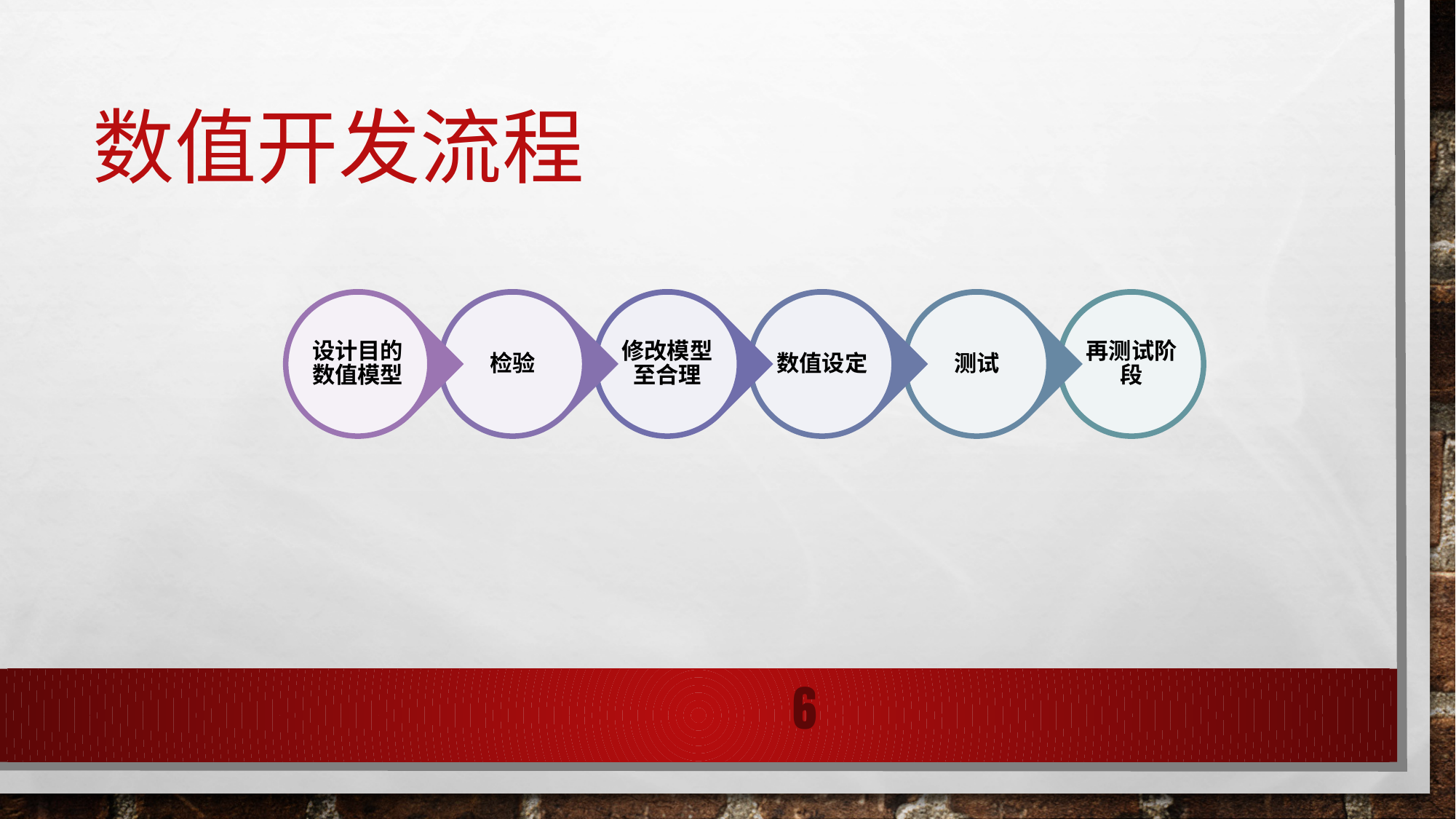

再测试阶段
测试
数值设定
修改模型至合理
检验
设计目的数值模型
# 数值开发流程
6